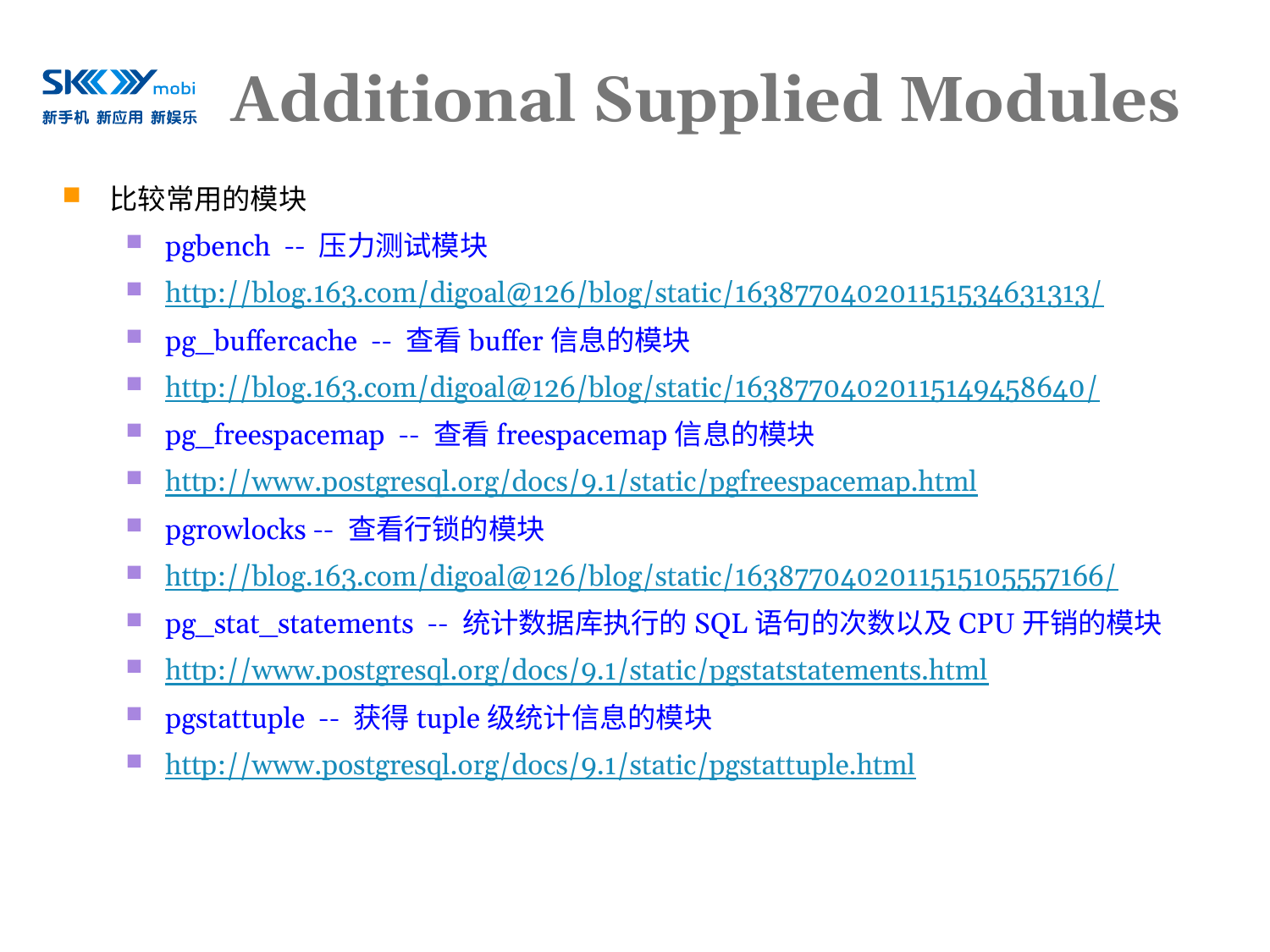

# Additional Supplied Modules
比较常用的模块
pgbench  -- 压力测试模块
http://blog.163.com/digoal@126/blog/static/163877040201151534631313/
pg_buffercache  -- 查看buffer信息的模块
http://blog.163.com/digoal@126/blog/static/16387704020115149458640/
pg_freespacemap  -- 查看freespacemap信息的模块
http://www.postgresql.org/docs/9.1/static/pgfreespacemap.html
pgrowlocks -- 查看行锁的模块
http://blog.163.com/digoal@126/blog/static/1638770402011515105557166/
pg_stat_statements  -- 统计数据库执行的SQL语句的次数以及CPU开销的模块
http://www.postgresql.org/docs/9.1/static/pgstatstatements.html
pgstattuple  -- 获得tuple级统计信息的模块
http://www.postgresql.org/docs/9.1/static/pgstattuple.html